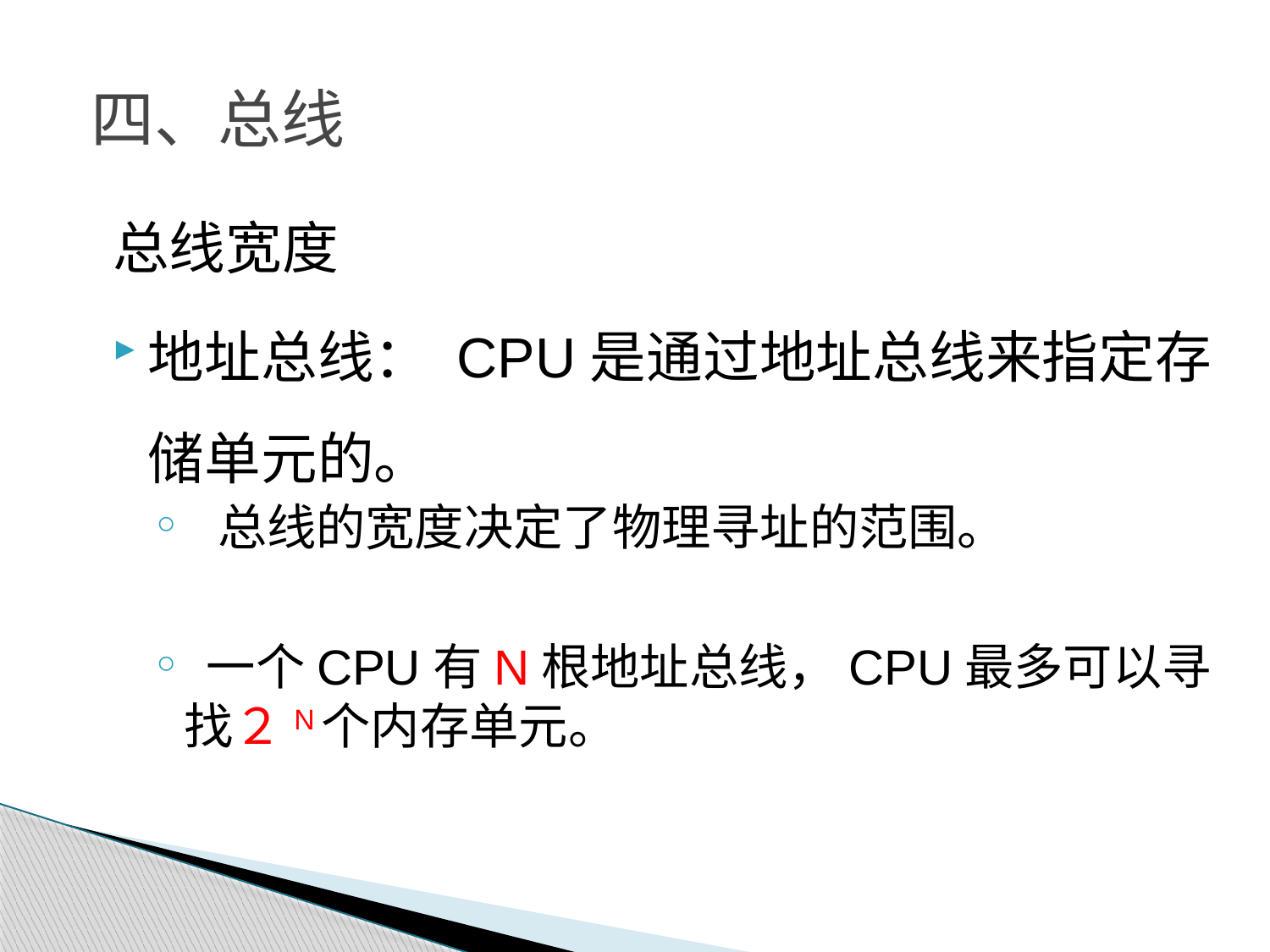

# 四、总线
总线宽度
地址总线： CPU是通过地址总线来指定存储单元的。
  总线的宽度决定了物理寻址的范围。

 一个CPU有N根地址总线，CPU最多可以寻找２N个内存单元。